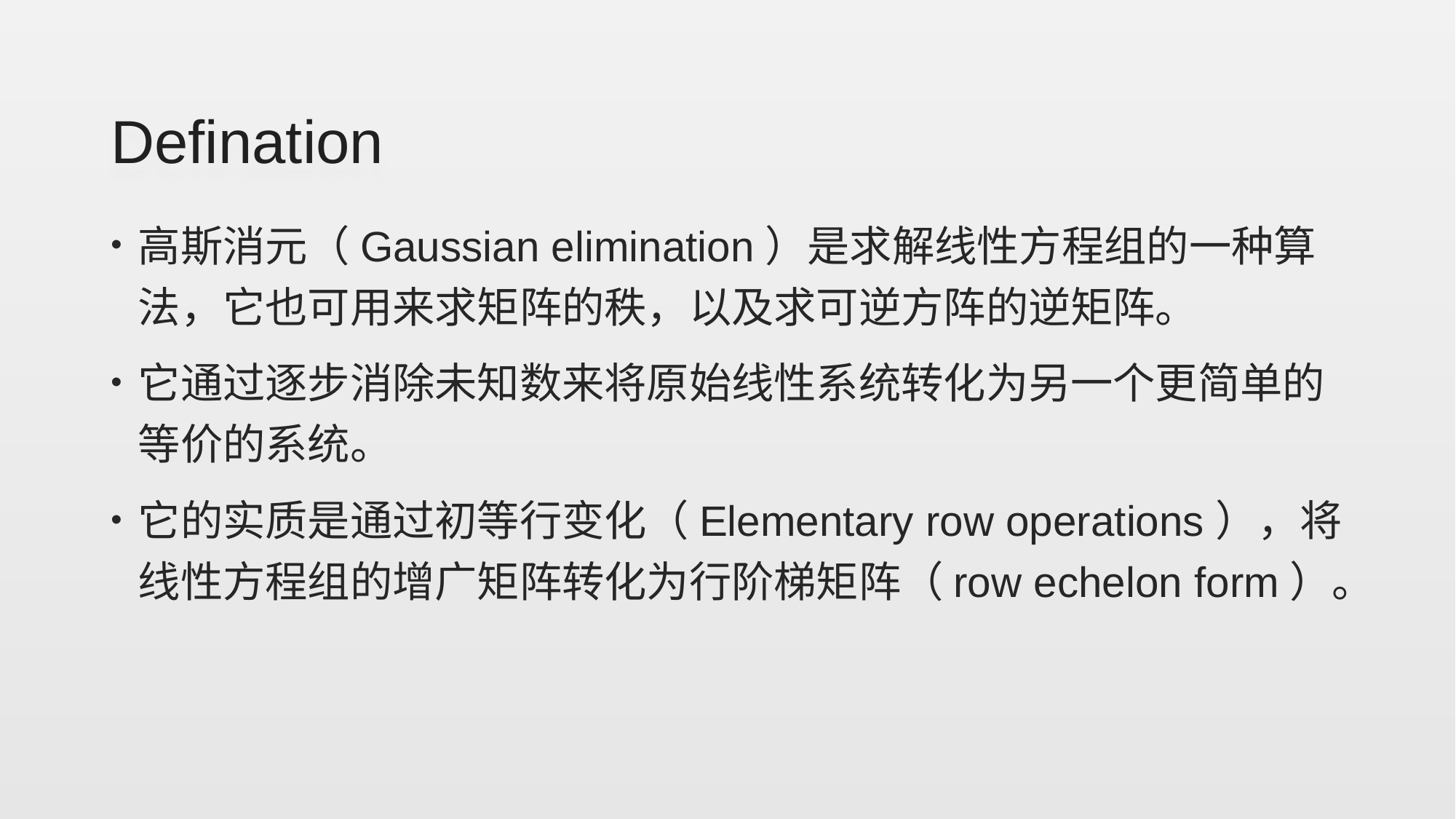

# Defination
高斯消元（Gaussian elimination）是求解线性方程组的一种算法，它也可用来求矩阵的秩，以及求可逆方阵的逆矩阵。
它通过逐步消除未知数来将原始线性系统转化为另一个更简单的等价的系统。
它的实质是通过初等行变化（Elementary row operations），将线性方程组的增广矩阵转化为行阶梯矩阵（row echelon form）。